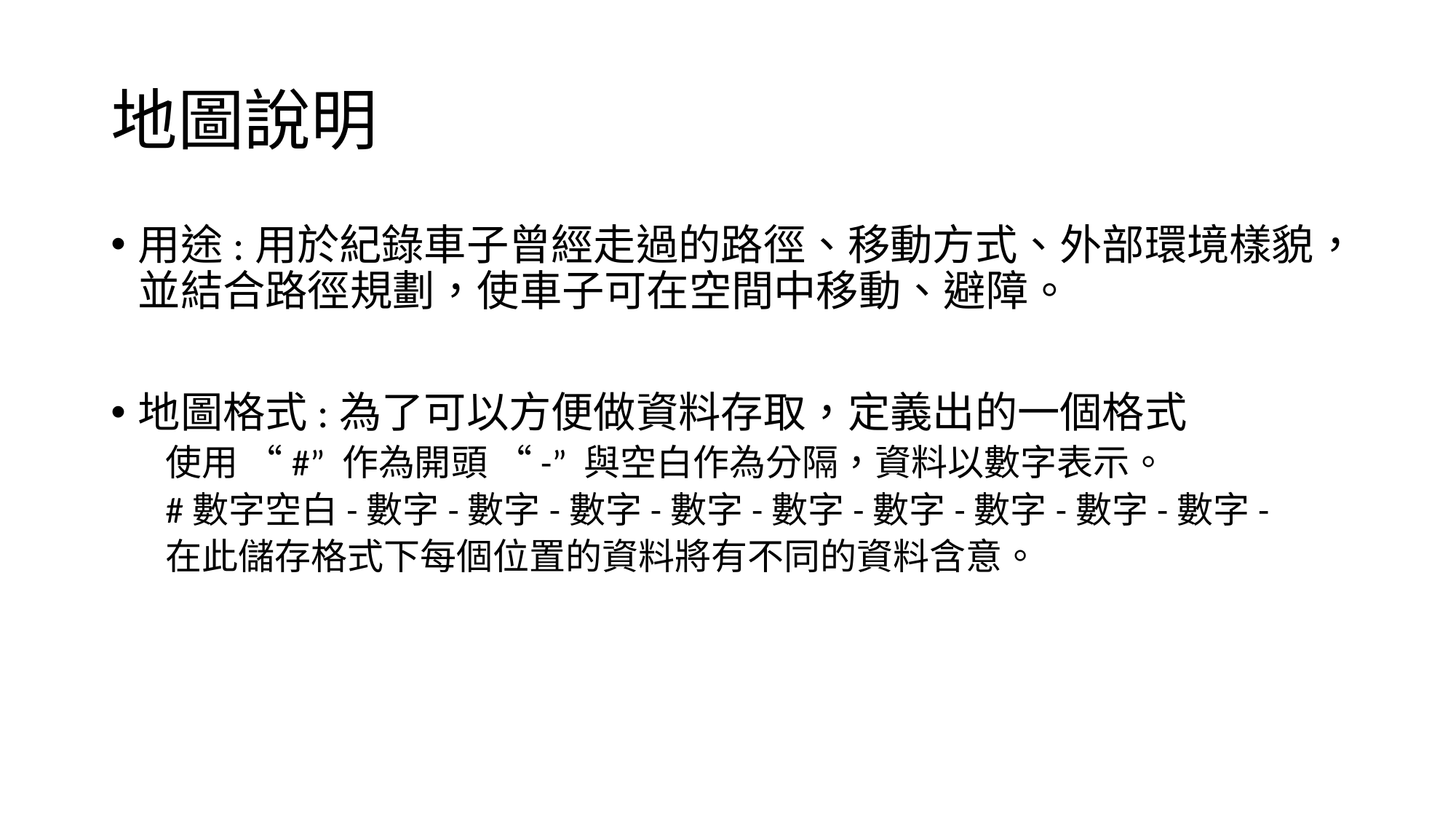

# 地圖說明
用途:用於紀錄車子曾經走過的路徑、移動方式、外部環境樣貌，並結合路徑規劃，使車子可在空間中移動、避障。

地圖格式:為了可以方便做資料存取，定義出的一個格式
使用 “#” 作為開頭 “-” 與空白作為分隔，資料以數字表示。
#數字空白-數字-數字-數字-數字-數字-數字-數字-數字-數字-
在此儲存格式下每個位置的資料將有不同的資料含意。